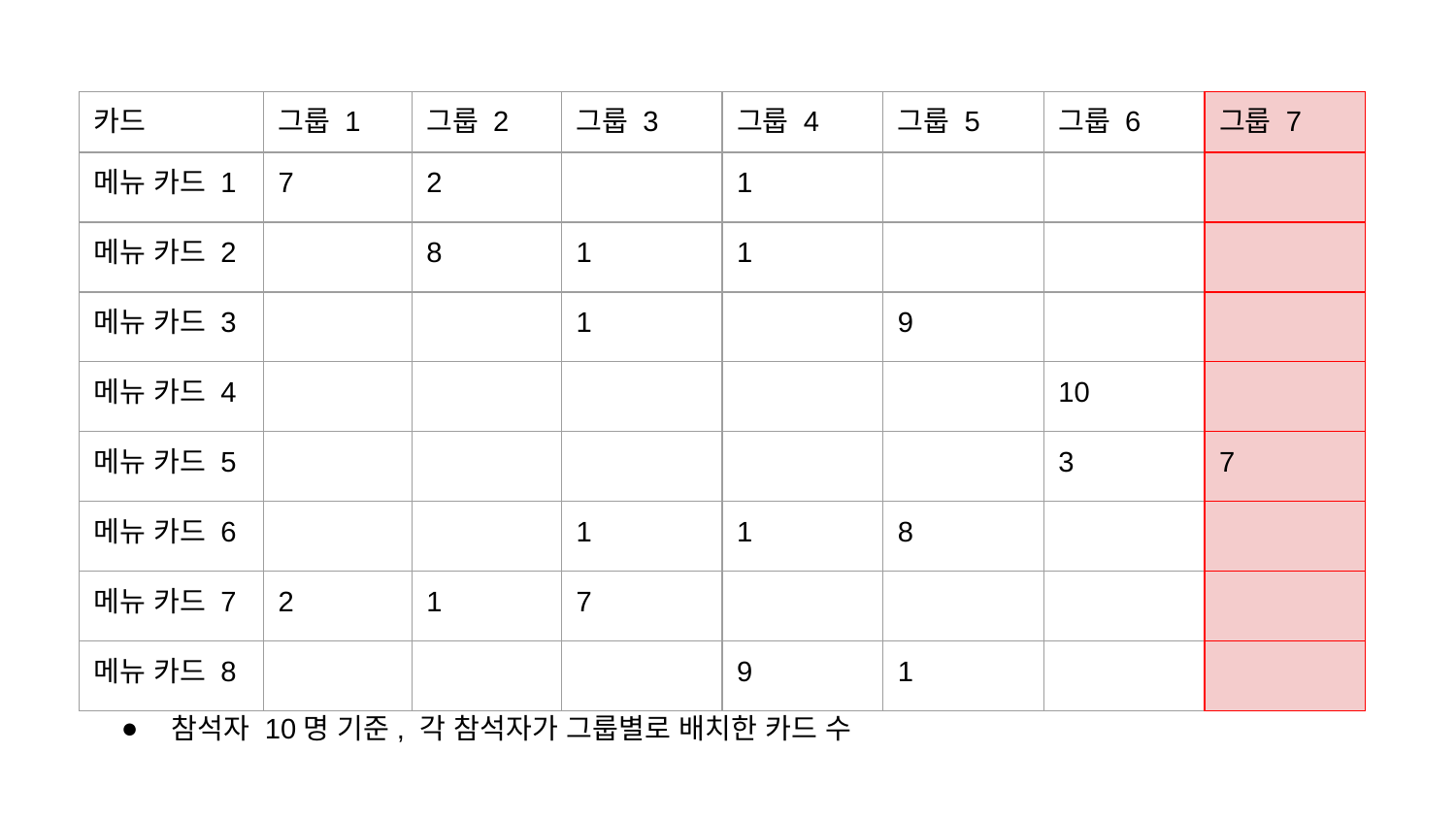

| 카드 | 그룹 1 | 그룹 2 | 그룹 3 | 그룹 4 | 그룹 5 | 그룹 6 | 그룹 7 |
| --- | --- | --- | --- | --- | --- | --- | --- |
| 메뉴 카드 1 | 7 | 2 |  | 1 |  |  |  |
| 메뉴 카드 2 |  | 8 | 1 | 1 |  |  |  |
| 메뉴 카드 3 |  |  | 1 |  | 9 |  |  |
| 메뉴 카드 4 |  |  |  |  |  | 10 |  |
| 메뉴 카드 5 |  |  |  |  |  | 3 | 7 |
| 메뉴 카드 6 |  |  | 1 | 1 | 8 |  |  |
| 메뉴 카드 7 | 2 | 1 | 7 |  |  |  |  |
| 메뉴 카드 8 |  |  |  | 9 | 1 |  |  |
참석자 10명 기준, 각 참석자가 그룹별로 배치한 카드 수